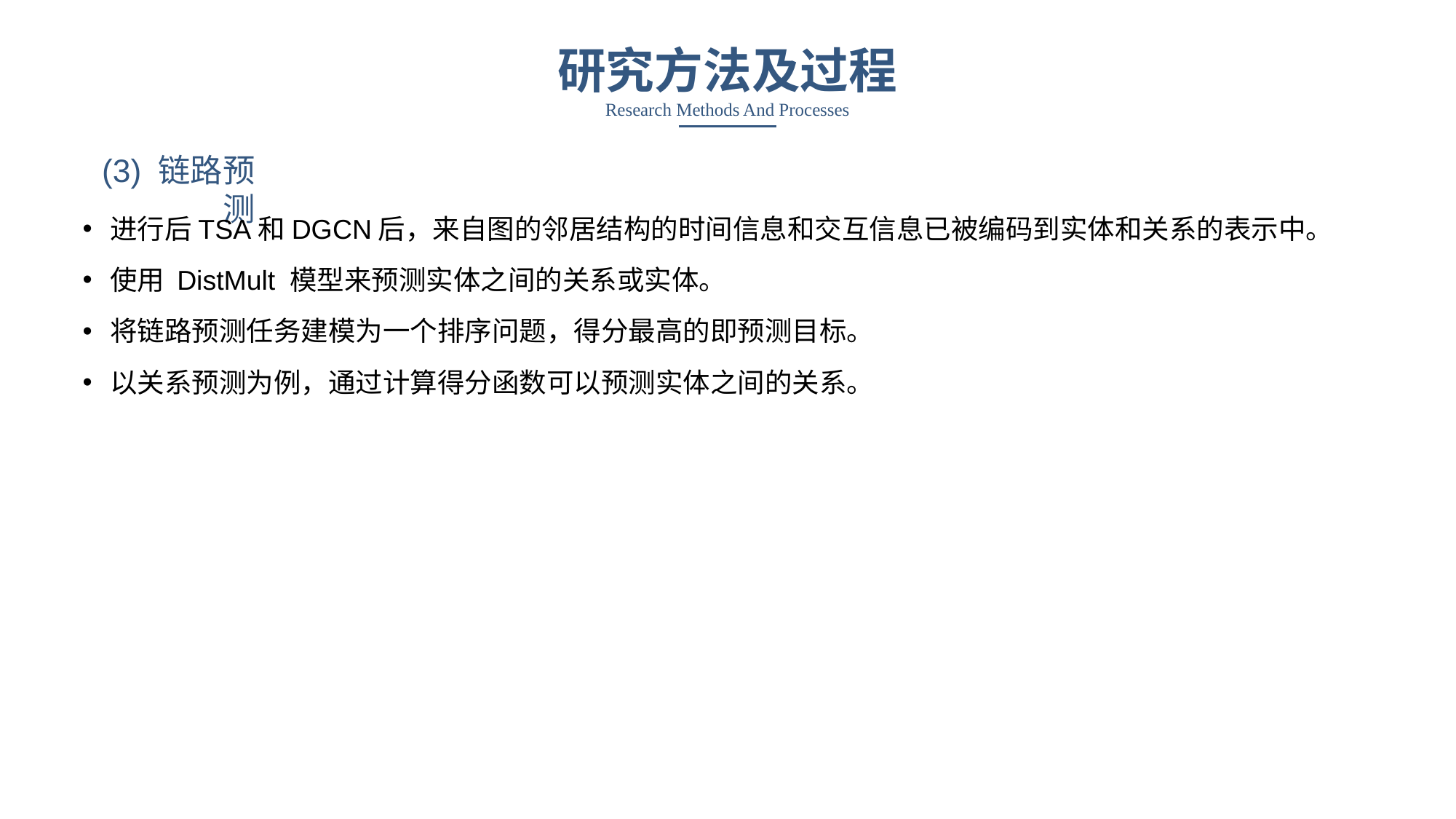

研究方法及过程
Research Methods And Processes

(3) 链路预测
进行后TSA和DGCN后，来自图的邻居结构的时间信息和交互信息已被编码到实体和关系的表示中。
使用 DistMult 模型来预测实体之间的关系或实体。
将链路预测任务建模为一个排序问题，得分最高的即预测目标。
以关系预测为例，通过计算得分函数可以预测实体之间的关系。